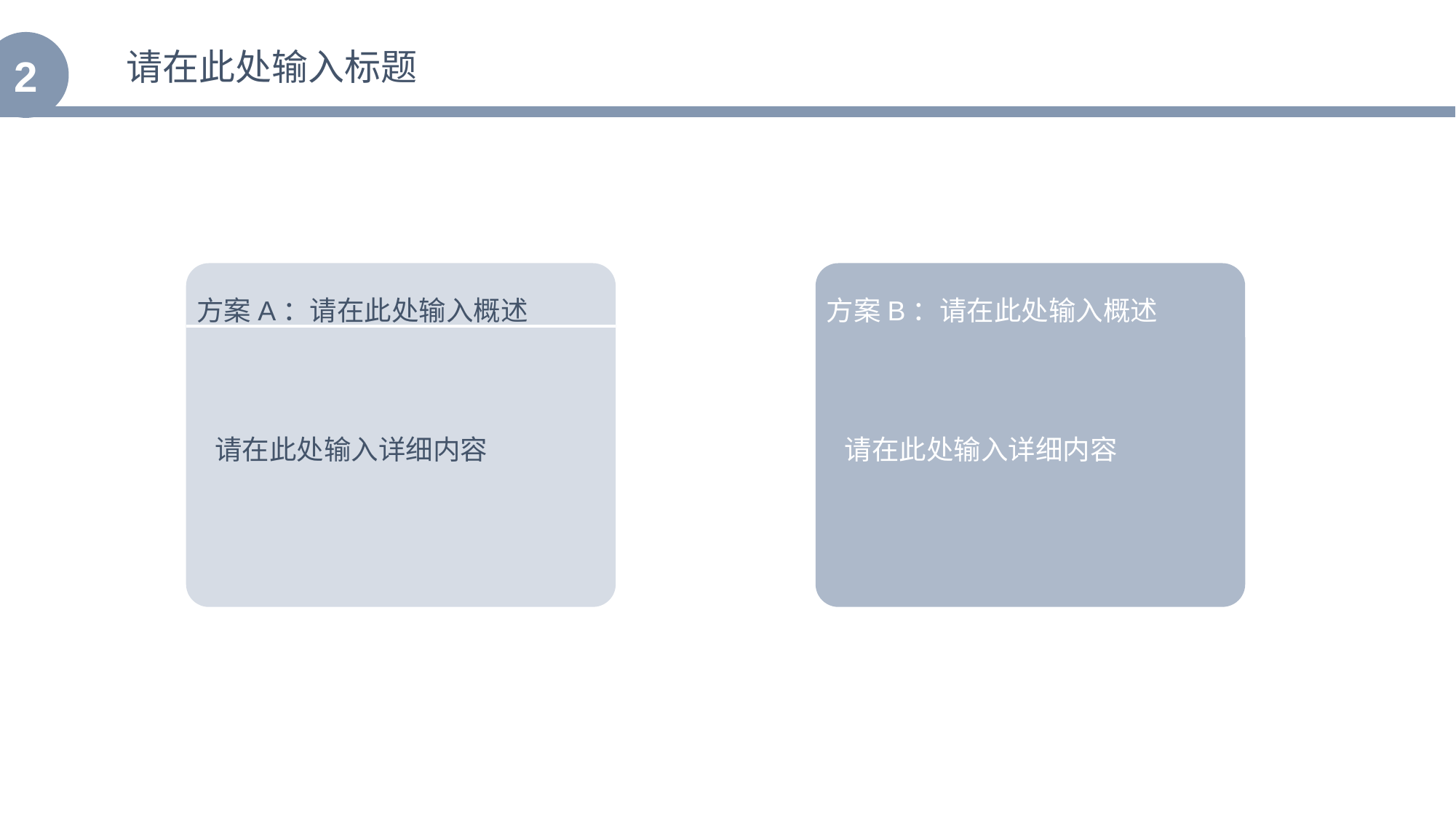

2
请在此处输入标题

方案A：请在此处输入概述
请在此处输入详细内容

方案B：请在此处输入概述
请在此处输入详细内容